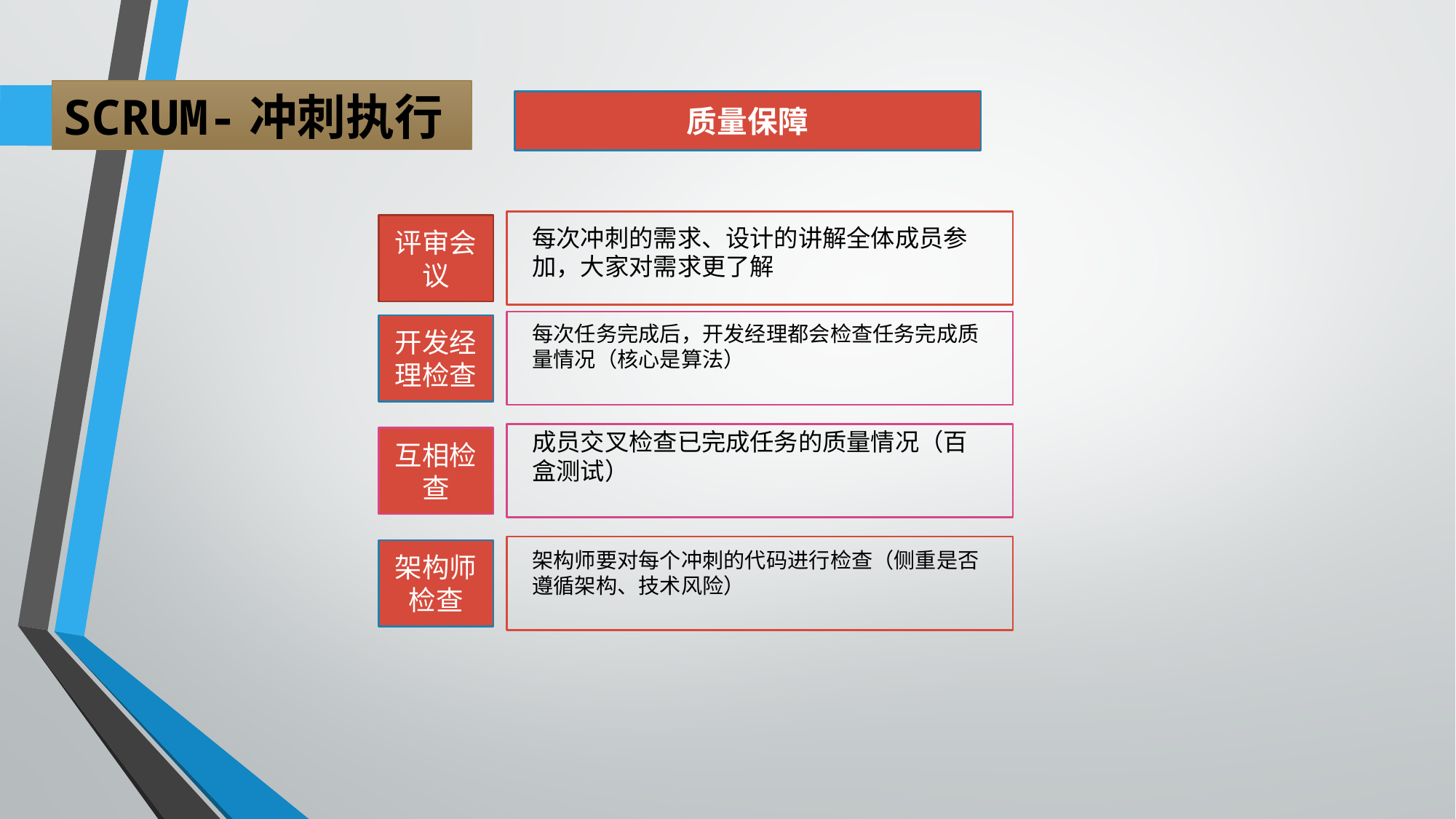

SCRUM-冲刺执行

质量保障

评审会议
每次冲刺的需求、设计的讲解全体成员参加，大家对需求更了解

开发经理检查
每次任务完成后，开发经理都会检查任务完成质量情况（核心是算法）

成员交叉检查已完成任务的质量情况（百盒测试）

互相检查

架构师检查
架构师要对每个冲刺的代码进行检查（侧重是否遵循架构、技术风险）